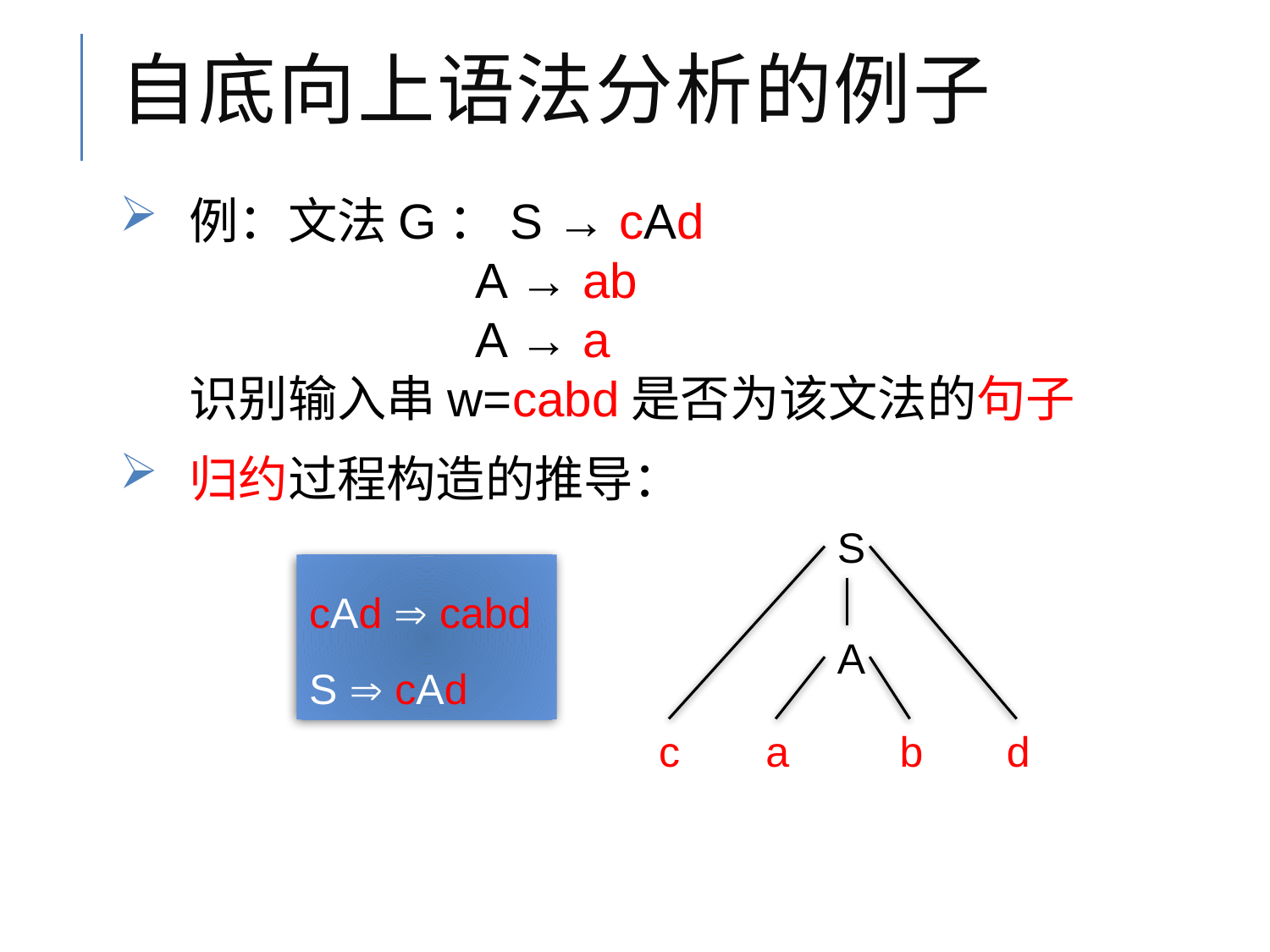

# 自底向上语法分析的例子
例：文法G：S → cAd
                     A → ab
                     A → a
识别输入串w=cabd是否为该文法的句子
归约过程构造的推导：
S
cAd ⇒ cabd
S ⇒ cAd
A
c
d
a
b
60